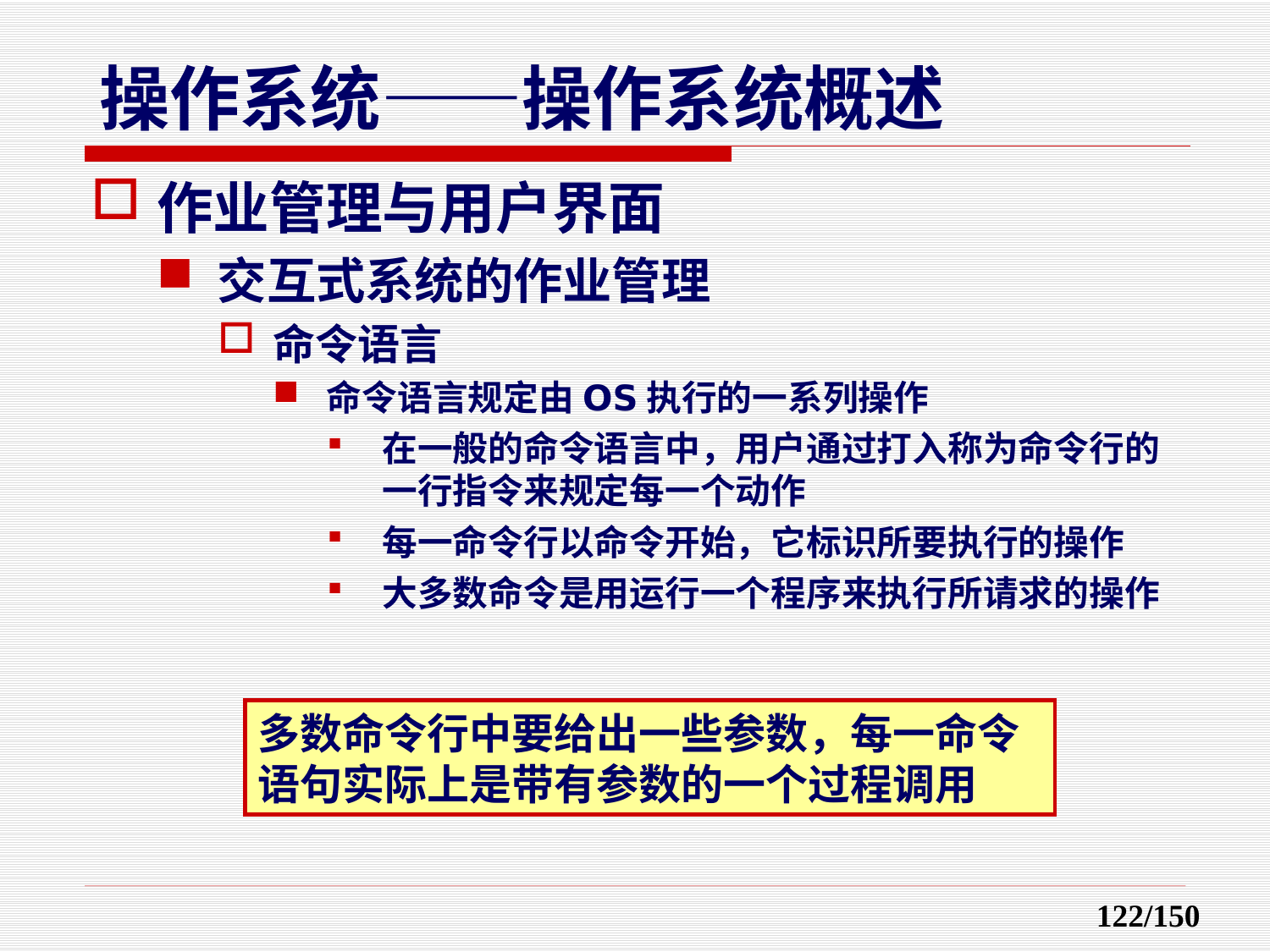

作业管理与用户界面
交互式系统的作业管理
命令语言
命令语言规定由OS执行的一系列操作
在一般的命令语言中，用户通过打入称为命令行的一行指令来规定每一个动作
每一命令行以命令开始，它标识所要执行的操作
大多数命令是用运行一个程序来执行所请求的操作
多数命令行中要给出一些参数，每一命令语句实际上是带有参数的一个过程调用